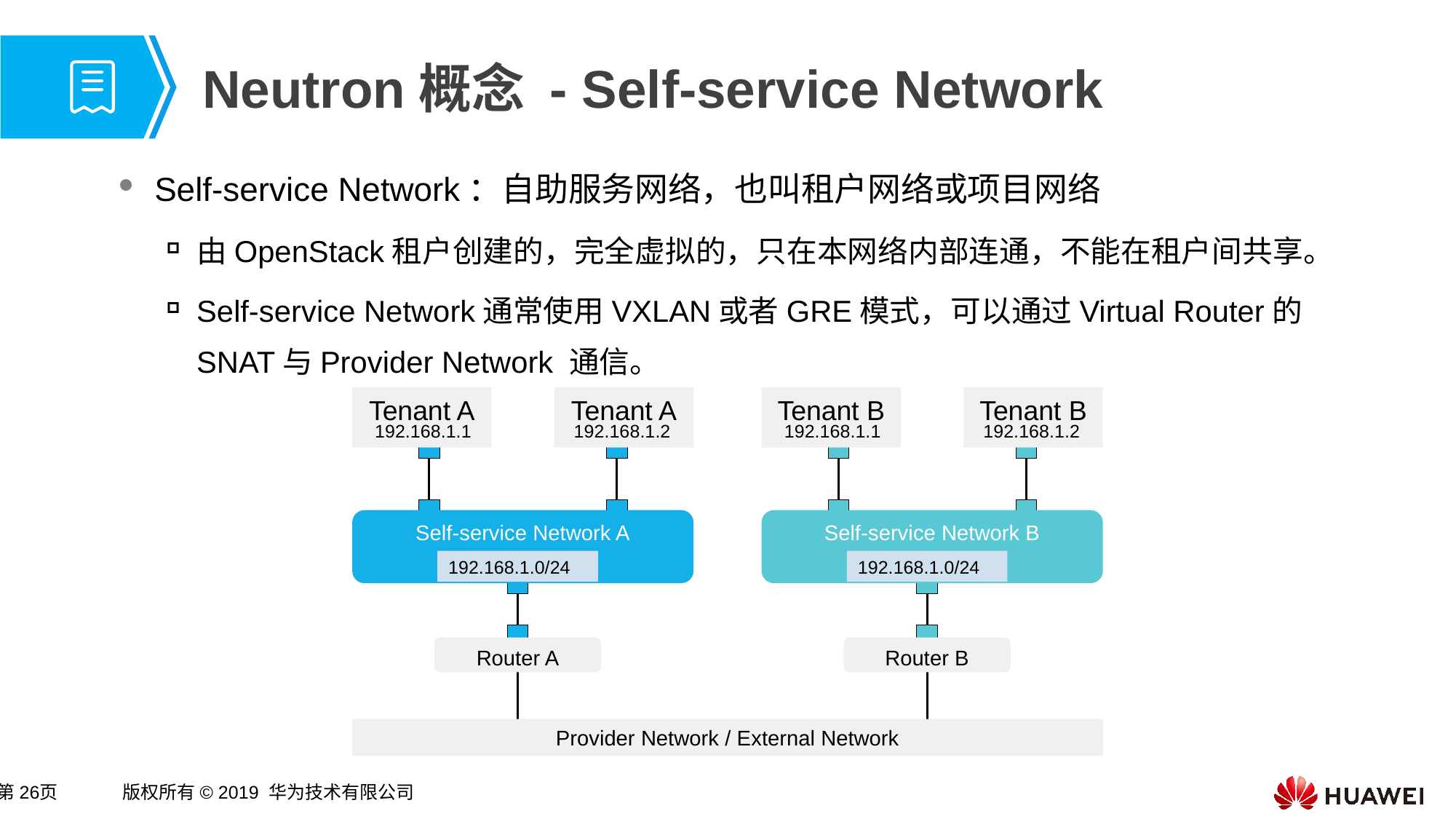

# Neutron概念 - Self-service Network
Self-service Network：自助服务网络，也叫租户网络或项目网络
由OpenStack租户创建的，完全虚拟的，只在本网络内部连通，不能在租户间共享。
Self-service Network通常使用VXLAN或者GRE模式，可以通过Virtual Router的SNAT与Provider Network 通信。
Tenant A
Tenant A
Tenant B
Tenant B
192.168.1.1
192.168.1.2
192.168.1.1
192.168.1.2

Self-service Network A
Self-service Network B
192.168.1.0/24
192.168.1.0/24

Router A
Router B
Provider Network / External Network